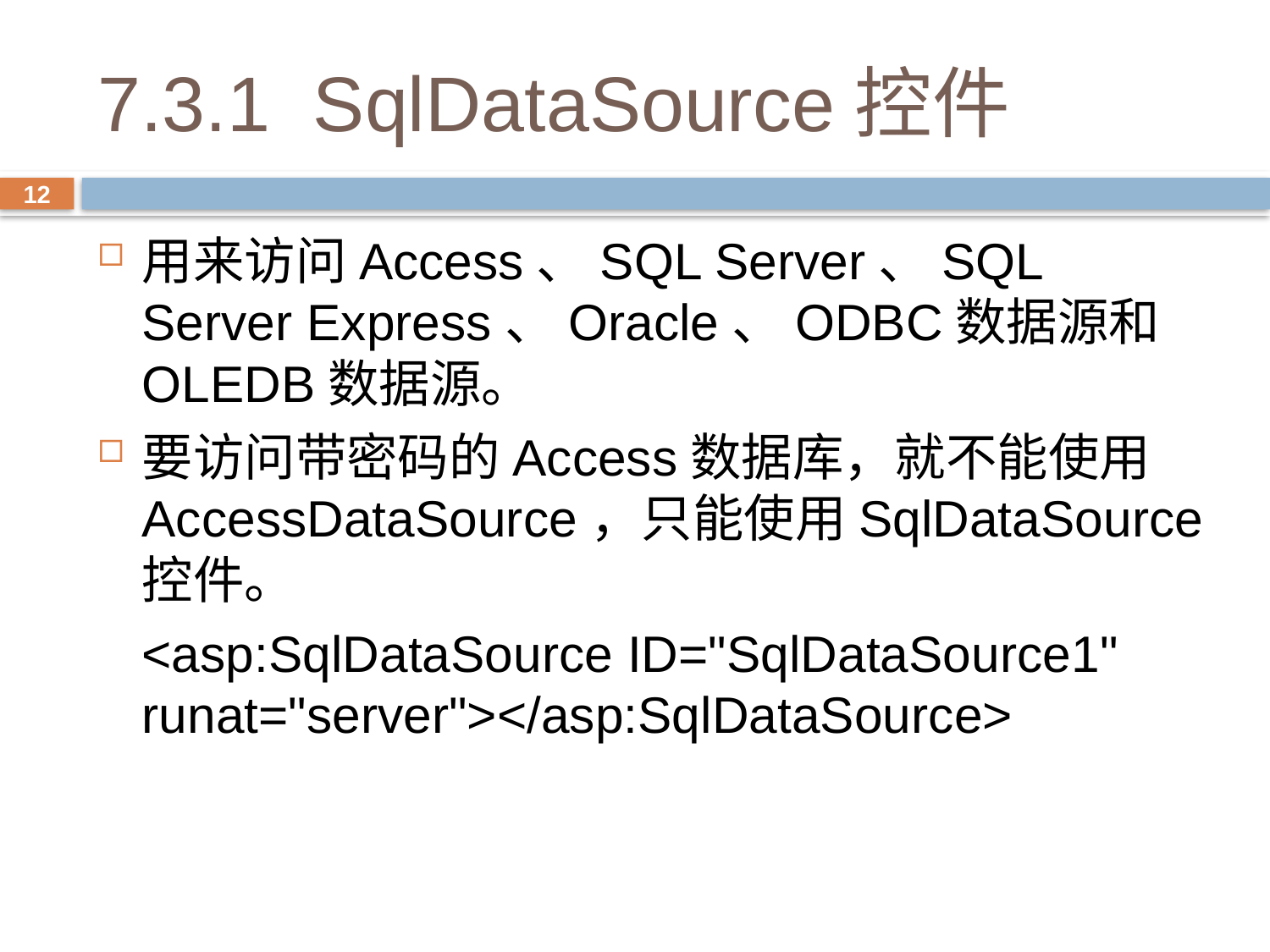

# 7.3.1  SqlDataSource控件
12
用来访问Access、SQL Server、SQL Server Express、Oracle、ODBC数据源和OLEDB数据源。
要访问带密码的Access数据库，就不能使用AccessDataSource，只能使用SqlDataSource控件。
	<asp:SqlDataSource ID="SqlDataSource1" runat="server"></asp:SqlDataSource>